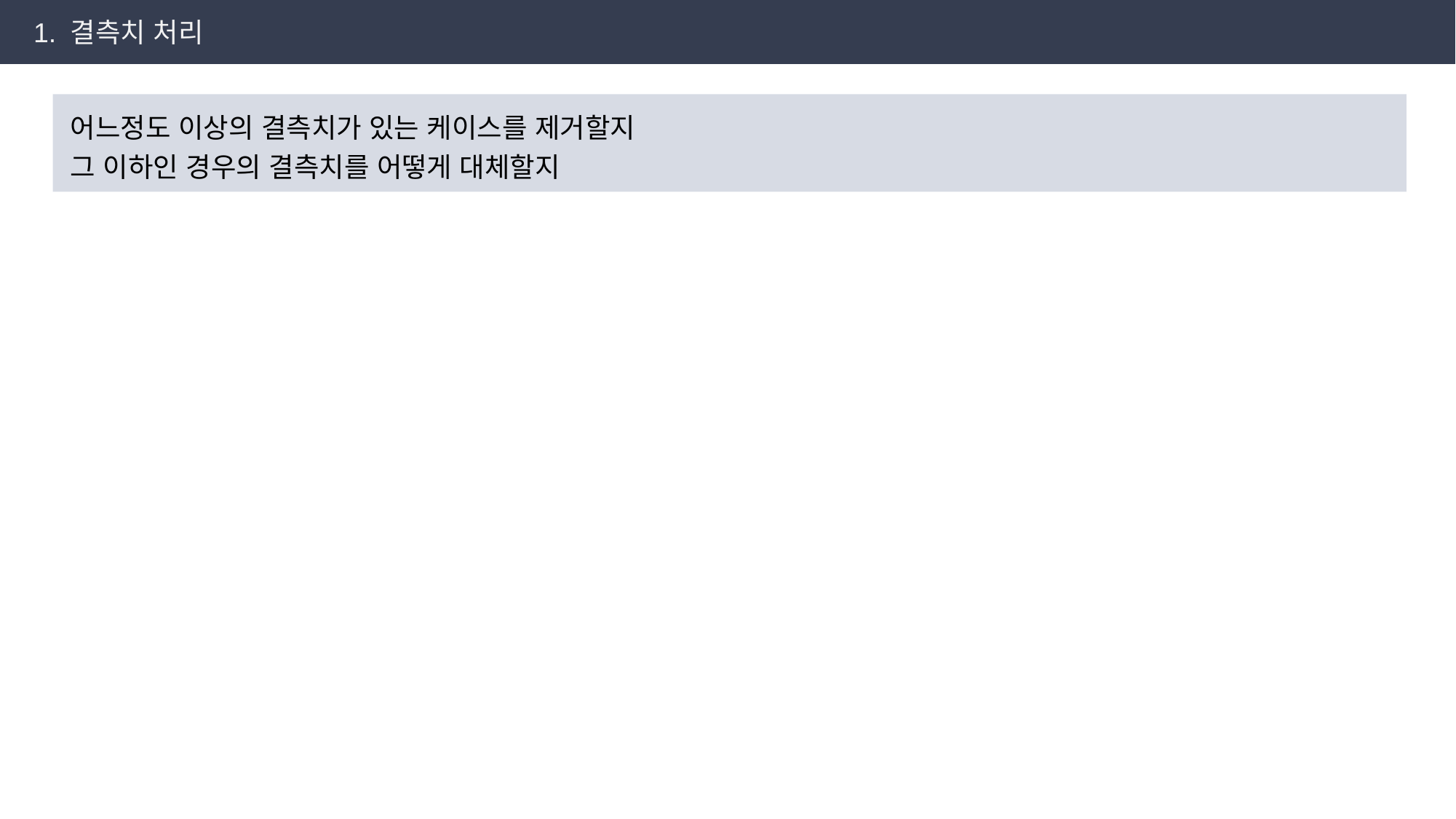

1. 결측치 처리

어느정도 이상의 결측치가 있는 케이스를 제거할지
그 이하인 경우의 결측치를 어떻게 대체할지